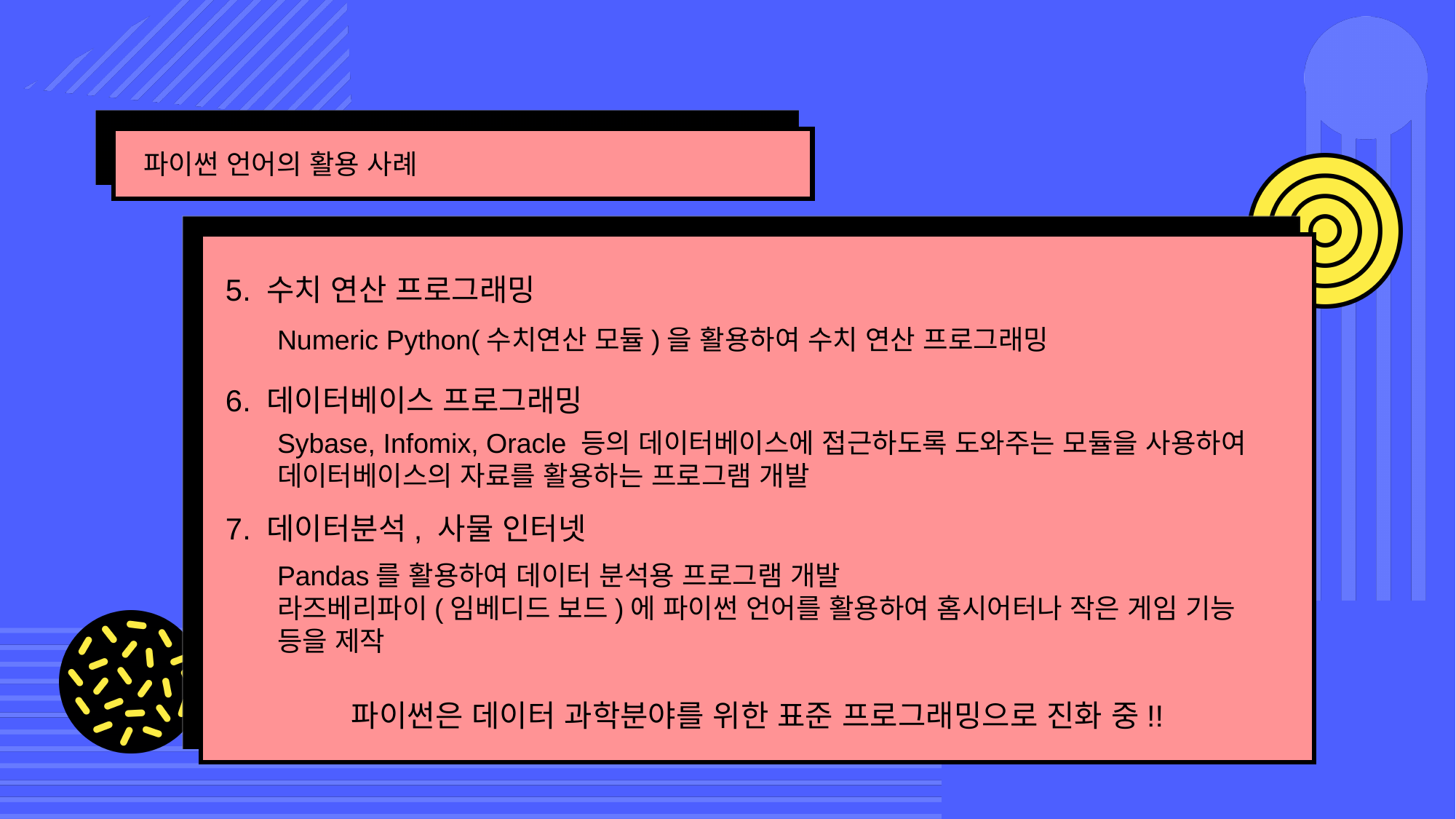

파이썬 언어의 활용 사례

5. 수치 연산 프로그래밍
Numeric Python(수치연산 모듈)을 활용하여 수치 연산 프로그래밍
6. 데이터베이스 프로그래밍
Sybase, Infomix, Oracle 등의 데이터베이스에 접근하도록 도와주는 모듈을 사용하여 데이터베이스의 자료를 활용하는 프로그램 개발
7. 데이터분석, 사물 인터넷
Pandas를 활용하여 데이터 분석용 프로그램 개발
라즈베리파이(임베디드 보드)에 파이썬 언어를 활용하여 홈시어터나 작은 게임 기능 등을 제작
파이썬은 데이터 과학분야를 위한 표준 프로그래밍으로 진화 중!!